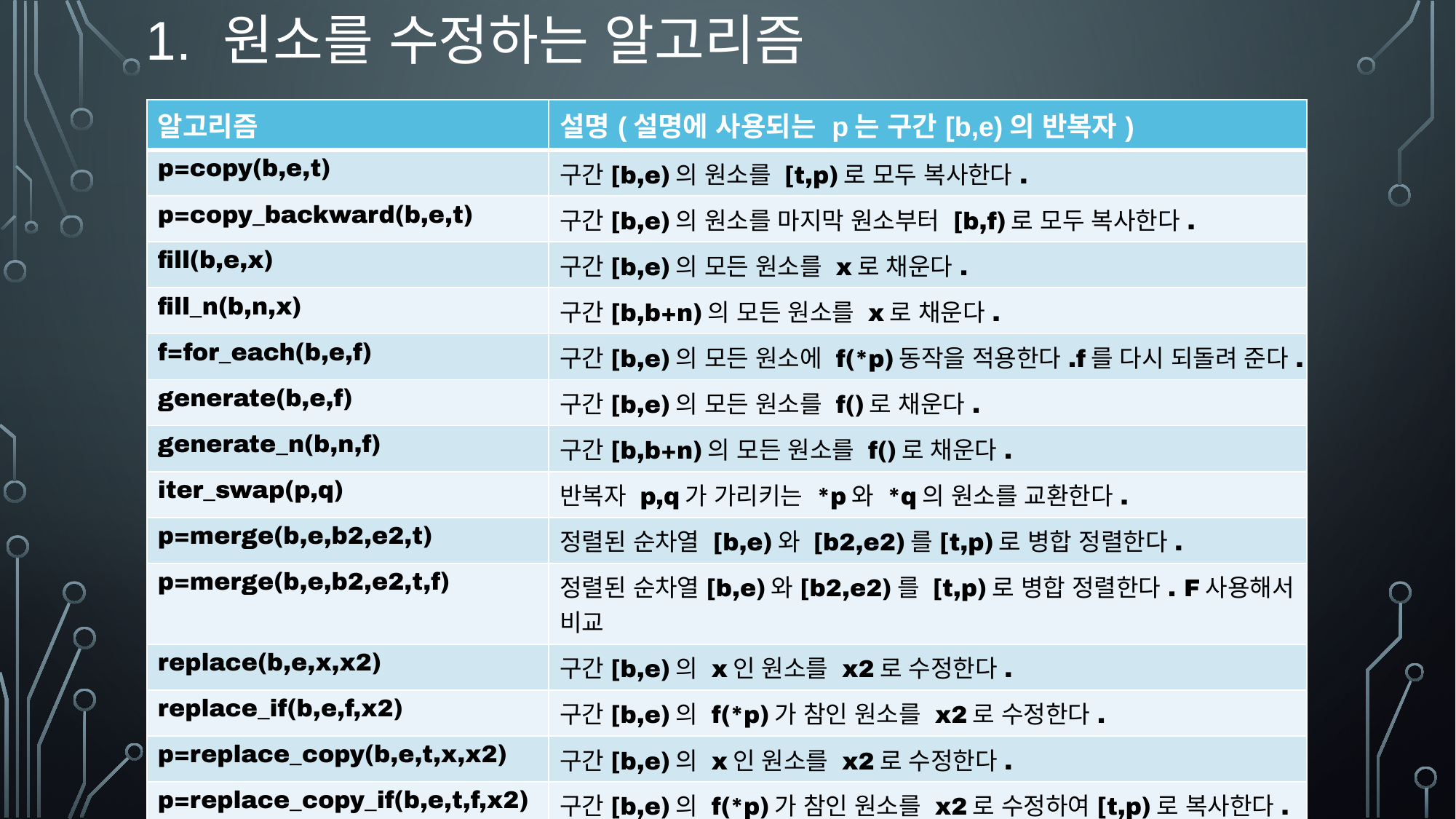

# 1. 원소를 수정하는 알고리즘
| 알고리즘 | 설명(설명에 사용되는 p는 구간[b,e)의 반복자) |
| --- | --- |
| p=copy(b,e,t) | 구간[b,e)의 원소를 [t,p)로 모두 복사한다. |
| p=copy\_backward(b,e,t) | 구간[b,e)의 원소를 마지막 원소부터 [b,f)로 모두 복사한다. |
| fill(b,e,x) | 구간[b,e)의 모든 원소를 x로 채운다. |
| fill\_n(b,n,x) | 구간[b,b+n)의 모든 원소를 x로 채운다. |
| f=for\_each(b,e,f) | 구간[b,e)의 모든 원소에 f(\*p)동작을 적용한다.f를 다시 되돌려 준다. |
| generate(b,e,f) | 구간[b,e)의 모든 원소를 f()로 채운다. |
| generate\_n(b,n,f) | 구간[b,b+n)의 모든 원소를 f()로 채운다. |
| iter\_swap(p,q) | 반복자 p,q가 가리키는 \*p와 \*q의 원소를 교환한다. |
| p=merge(b,e,b2,e2,t) | 정렬된 순차열 [b,e)와 [b2,e2)를[t,p)로 병합 정렬한다. |
| p=merge(b,e,b2,e2,t,f) | 정렬된 순차열[b,e)와[b2,e2)를 [t,p)로 병합 정렬한다. F사용해서 비교 |
| replace(b,e,x,x2) | 구간[b,e)의 x인 원소를 x2로 수정한다. |
| replace\_if(b,e,f,x2) | 구간[b,e)의 f(\*p)가 참인 원소를 x2로 수정한다. |
| p=replace\_copy(b,e,t,x,x2) | 구간[b,e)의 x인 원소를 x2로 수정한다. |
| p=replace\_copy\_if(b,e,t,f,x2) | 구간[b,e)의 f(\*p)가 참인 원소를 x2로 수정하여[t,p)로 복사한다. |